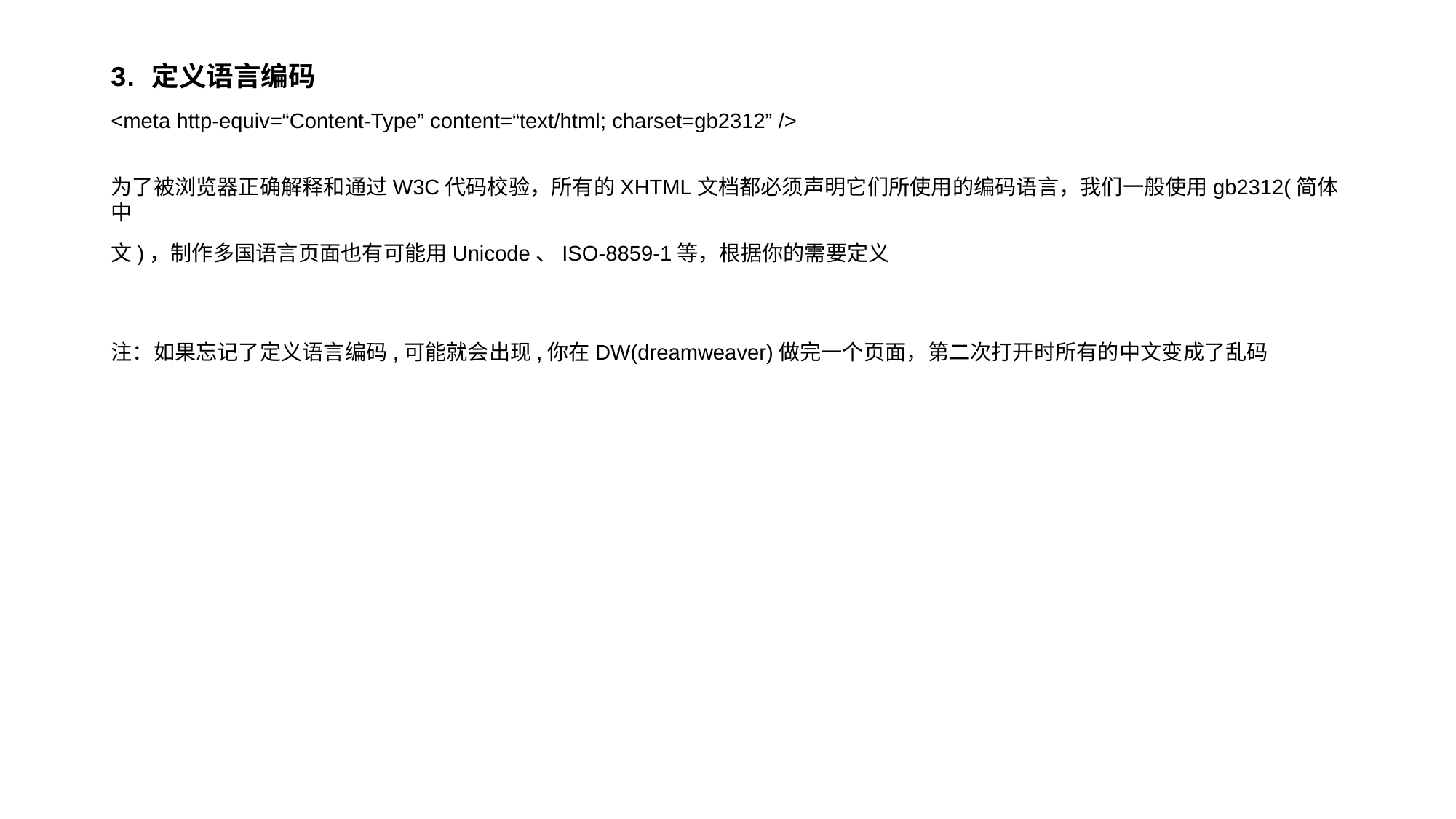

定义语言编码
<meta http-equiv=“Content-Type” content=“text/html; charset=gb2312” />
为了被浏览器正确解释和通过W3C代码校验，所有的XHTML文档都必须声明它们所使用的编码语言，我们一般使用gb2312(简体中
文)，制作多国语言页面也有可能用Unicode、ISO-8859-1等，根据你的需要定义

注：如果忘记了定义语言编码,可能就会出现,你在DW(dreamweaver)做完一个页面，第二次打开时所有的中文变成了乱码